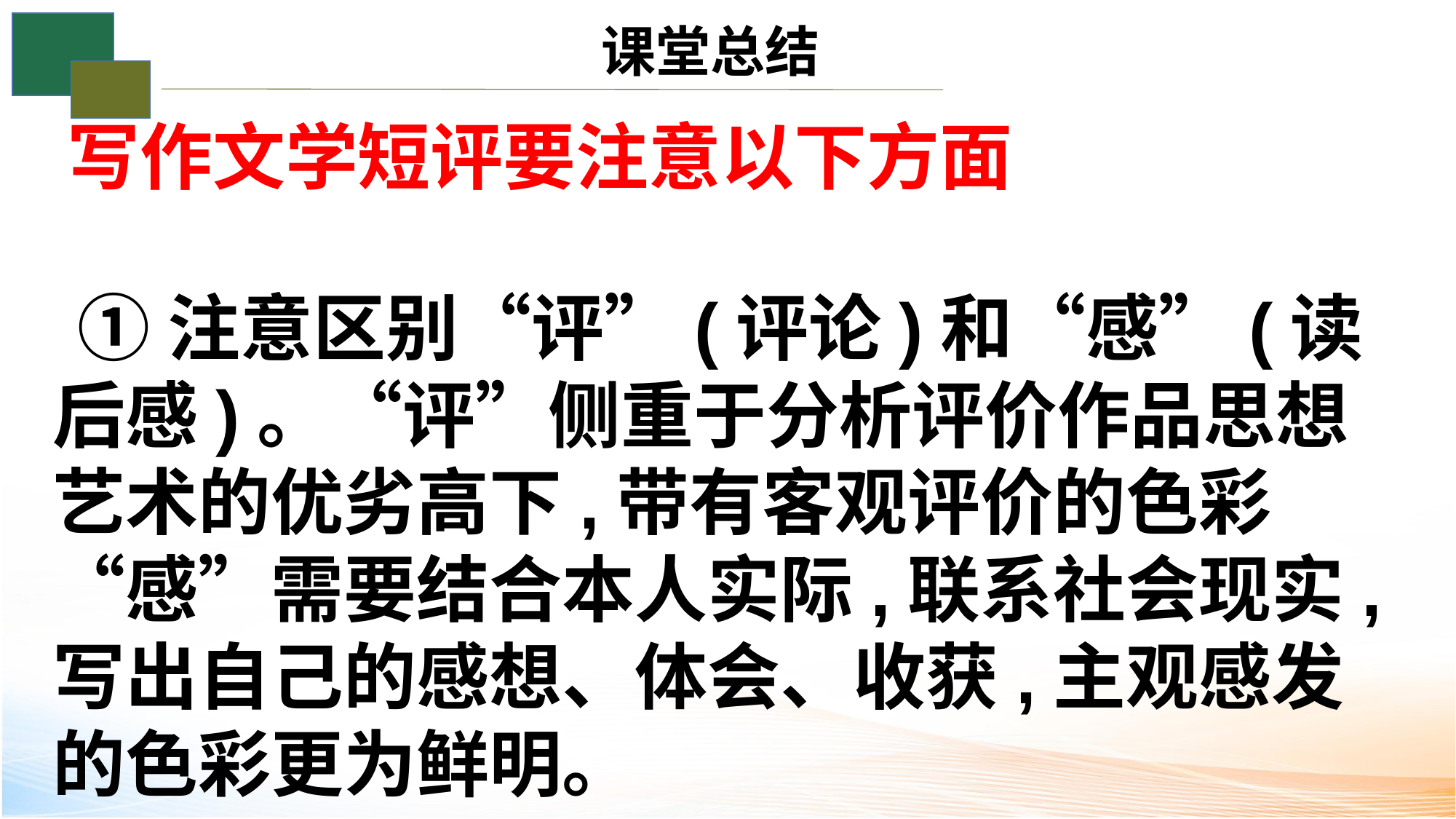

课堂总结

写作文学短评要注意以下方面
  ①注意区别“评”(评论)和“感”(读后感)。“评”侧重于分析评价作品思想艺术的优劣高下,带有客观评价的色彩“感”需要结合本人实际,联系社会现实,写出自己的感想、体会、收获,主观感发的色彩更为鲜明。